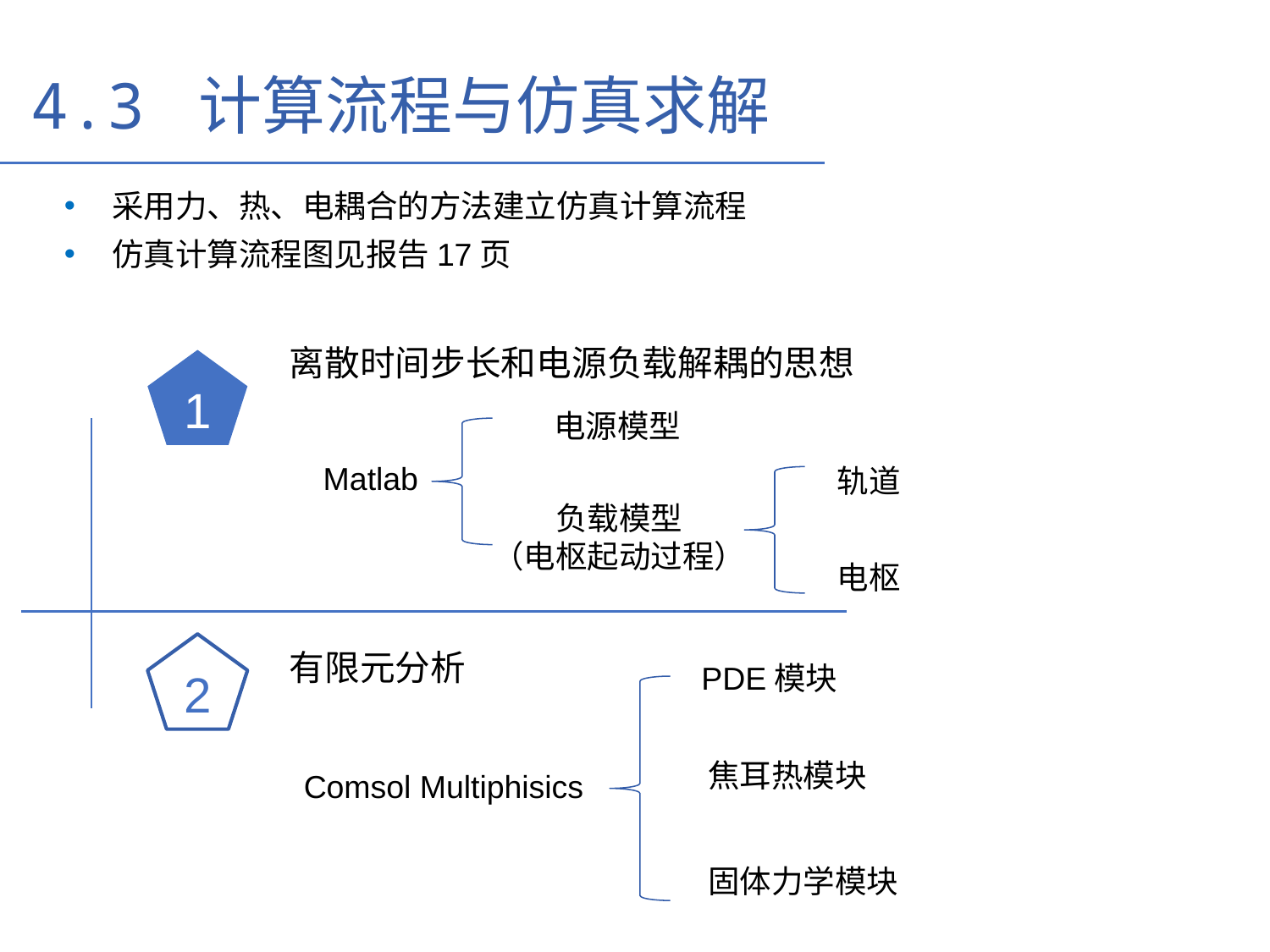

4.3 计算流程与仿真求解
采用力、热、电耦合的方法建立仿真计算流程
仿真计算流程图见报告17页
离散时间步长和电源负载解耦的思想

1
电源模型

Matlab
轨道

负载模型
（电枢起动过程）
电枢
2
有限元分析
PDE模块

焦耳热模块
Comsol Multiphisics
固体力学模块